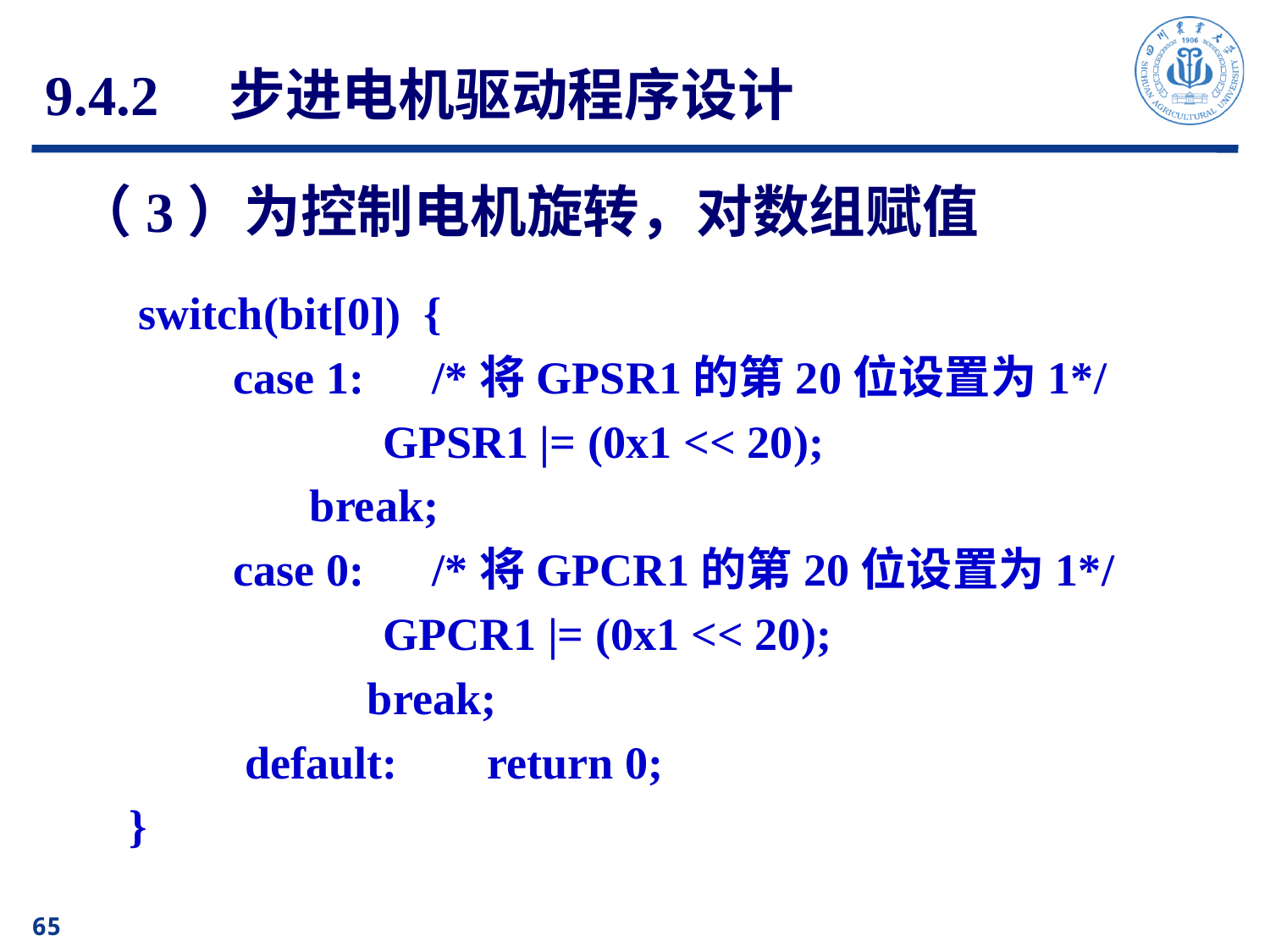

9.4.2　步进电机驱动程序设计
# （3）为控制电机旋转，对数组赋值
       switch(bit[0])  {
		case 1:　/*将GPSR1的第20位设置为1*/
			  GPSR1 |= (0x1 << 20);
　　　　　 break;
		case 0:　/*将GPCR1的第20位设置为1*/
			  GPCR1 |= (0x1 << 20);
		　　   break;
		 default:	return 0;
	  }